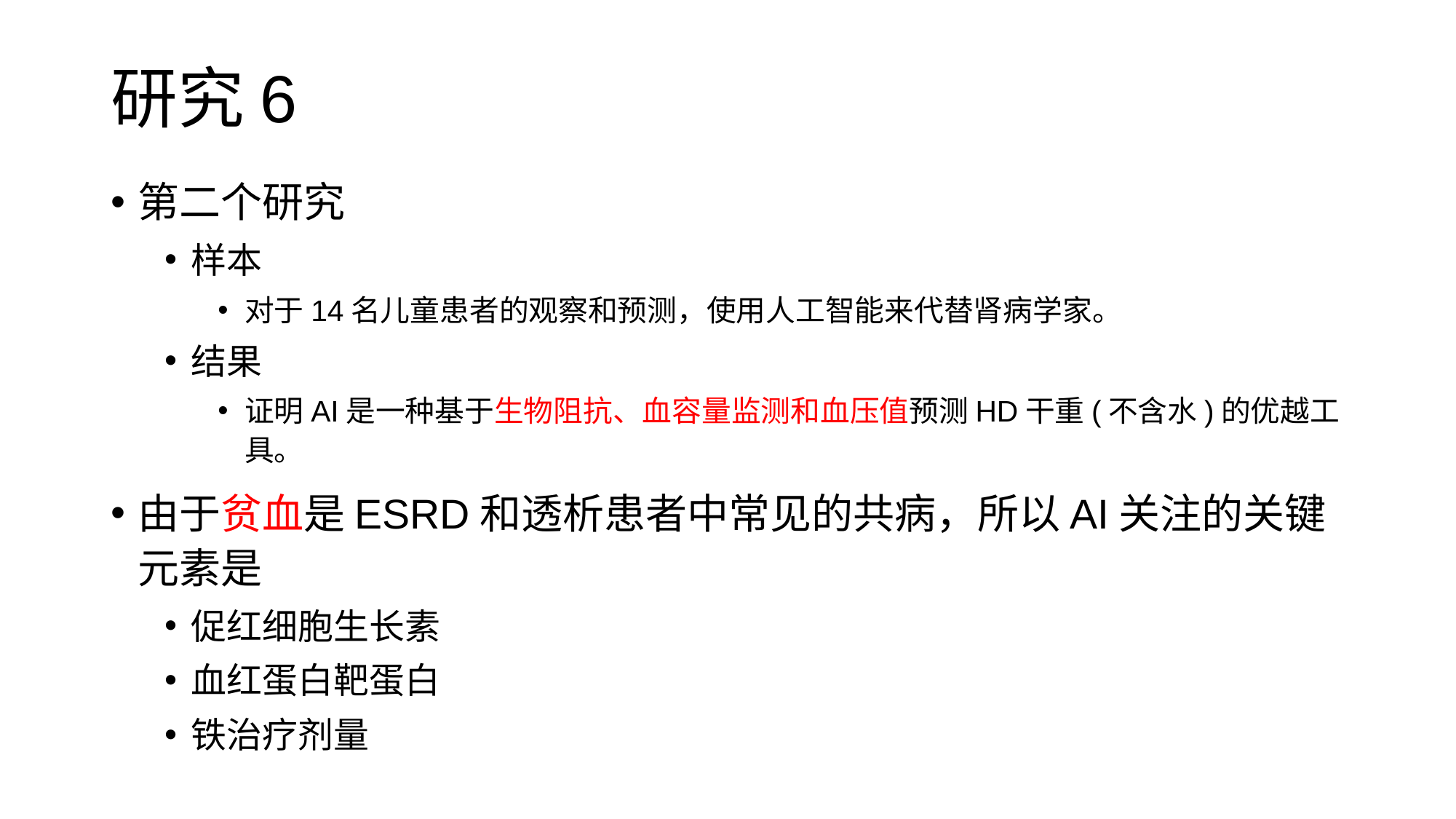

# 研究6
第二个研究
样本
对于14名儿童患者的观察和预测，使用人工智能来代替肾病学家。
结果
证明AI是一种基于生物阻抗、血容量监测和血压值预测HD干重(不含水)的优越工具。
由于贫血是ESRD和透析患者中常见的共病，所以AI关注的关键元素是
促红细胞生长素
血红蛋白靶蛋白
铁治疗剂量